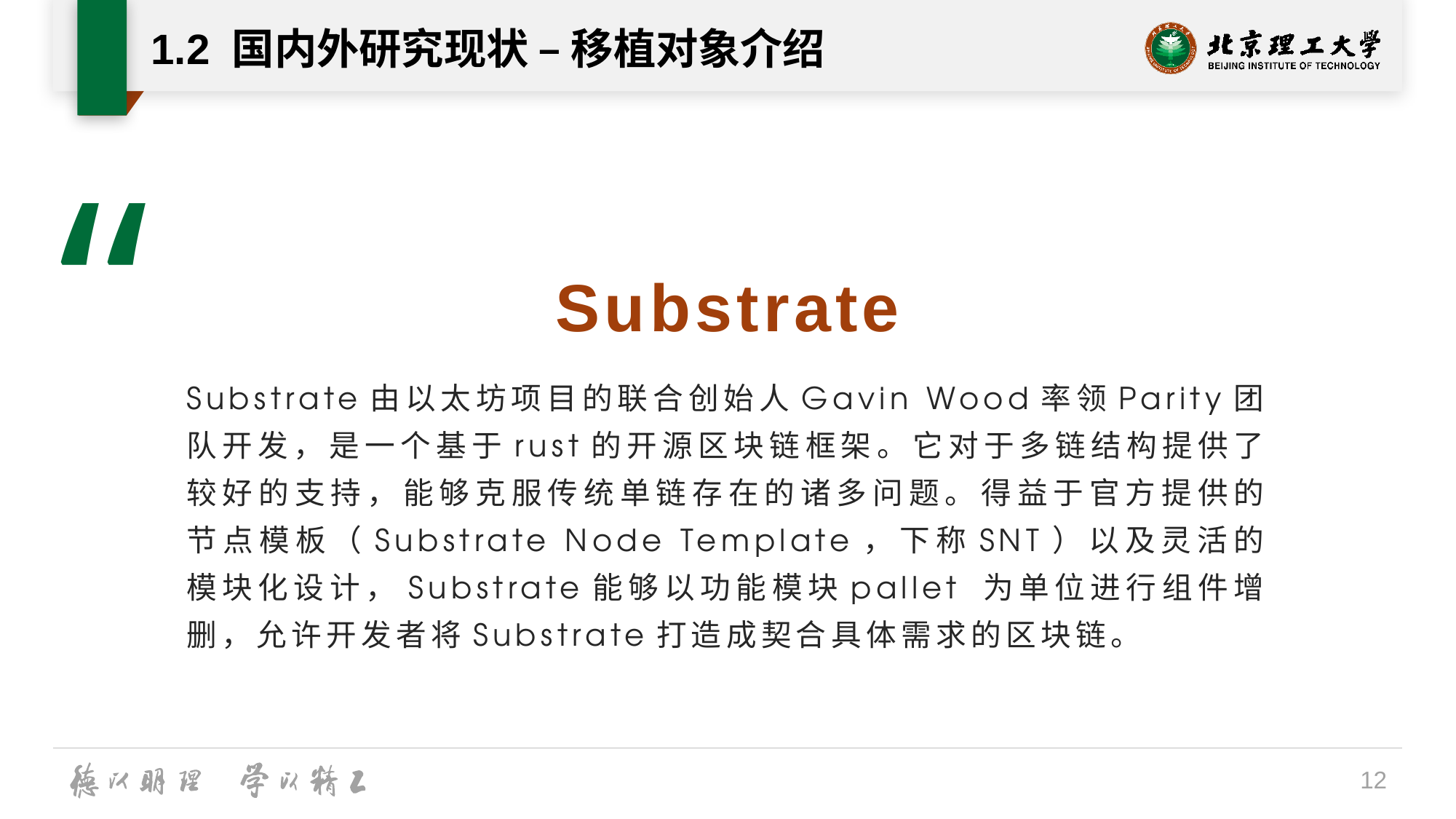

# 1.2 国内外研究现状 – 移植对象介绍
“

Substrate
Substrate由以太坊项目的联合创始人Gavin Wood率领Parity团队开发，是一个基于rust的开源区块链框架。它对于多链结构提供了较好的支持，能够克服传统单链存在的诸多问题。得益于官方提供的节点模板（Substrate Node Template，下称SNT）以及灵活的模块化设计，Substrate能够以功能模块pallet 为单位进行组件增删，允许开发者将Substrate打造成契合具体需求的区块链。